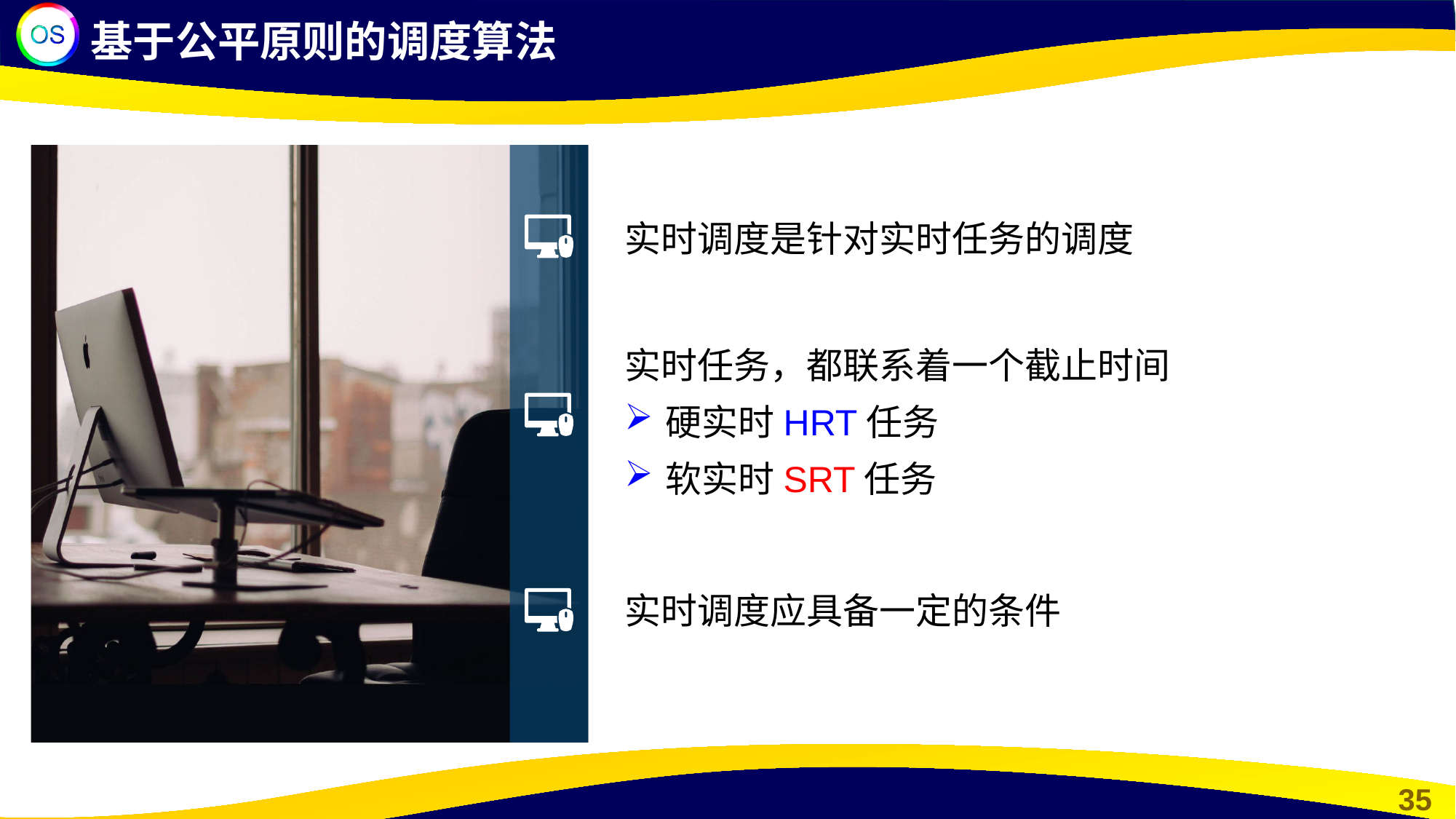

基于公平原则的调度算法

实时调度是针对实时任务的调度

实时任务，都联系着一个截止时间
硬实时HRT任务
软实时SRT任务

实时调度应具备一定的条件